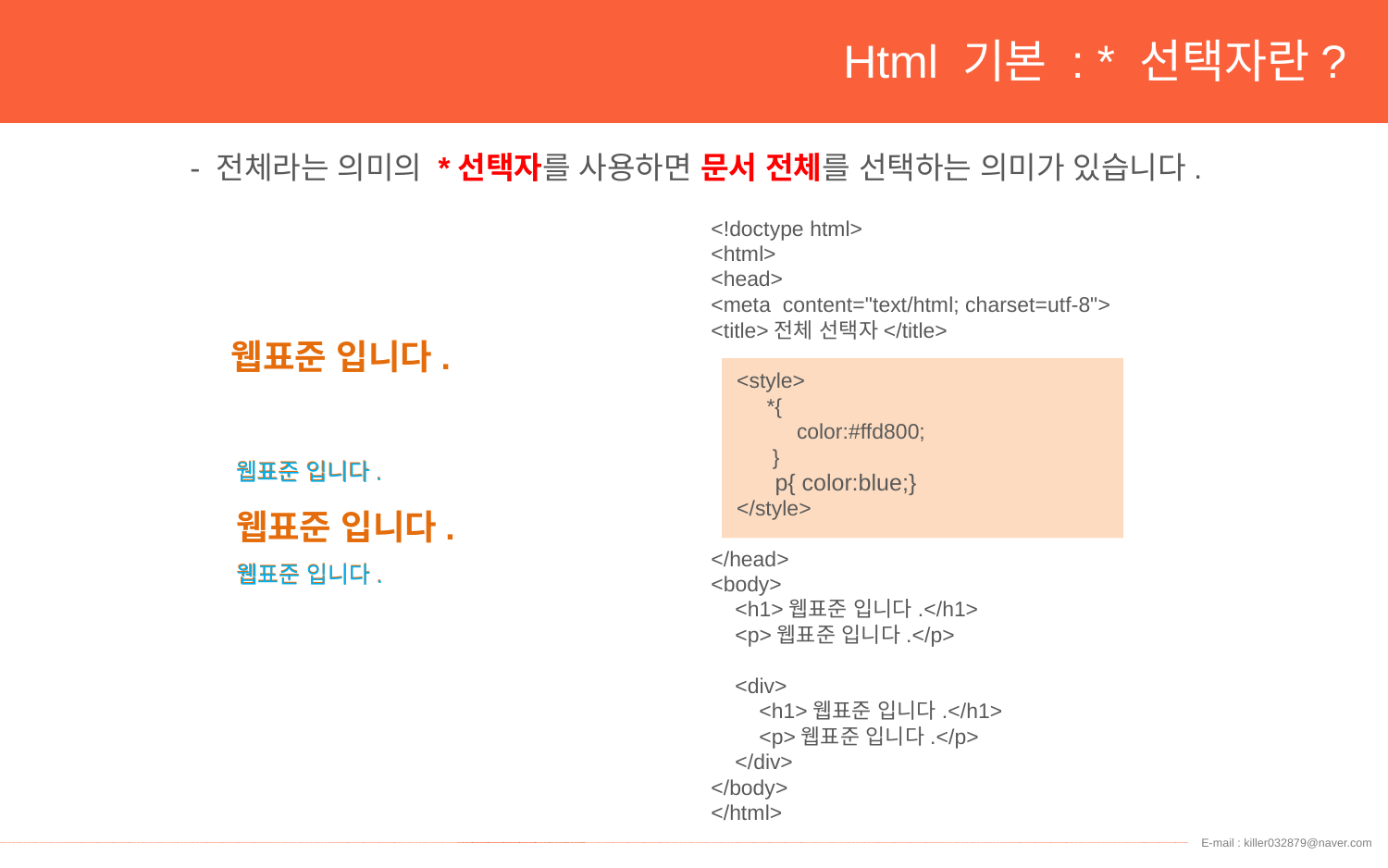

Html 기본 : * 선택자란?
- 전체라는 의미의 *선택자를 사용하면 문서 전체를 선택하는 의미가 있습니다.
<!doctype html>
<html>
<head>
<meta  content="text/html; charset=utf-8">
<title>전체 선택자</title>

</head>
<body>
    <h1>웹표준 입니다.</h1>
    <p>웹표준 입니다.</p>

    <div>
        <h1>웹표준 입니다.</h1>
        <p>웹표준 입니다.</p>
    </div>
</body>
</html>
웹표준 입니다.

<style>
     *{
          color:#ffd800;
      }

</style>
웹표준 입니다.
웹표준 입니다.
웹표준 입니다.
웹표준 입니다.
 p{ color:blue;}
웹표준 입니다.